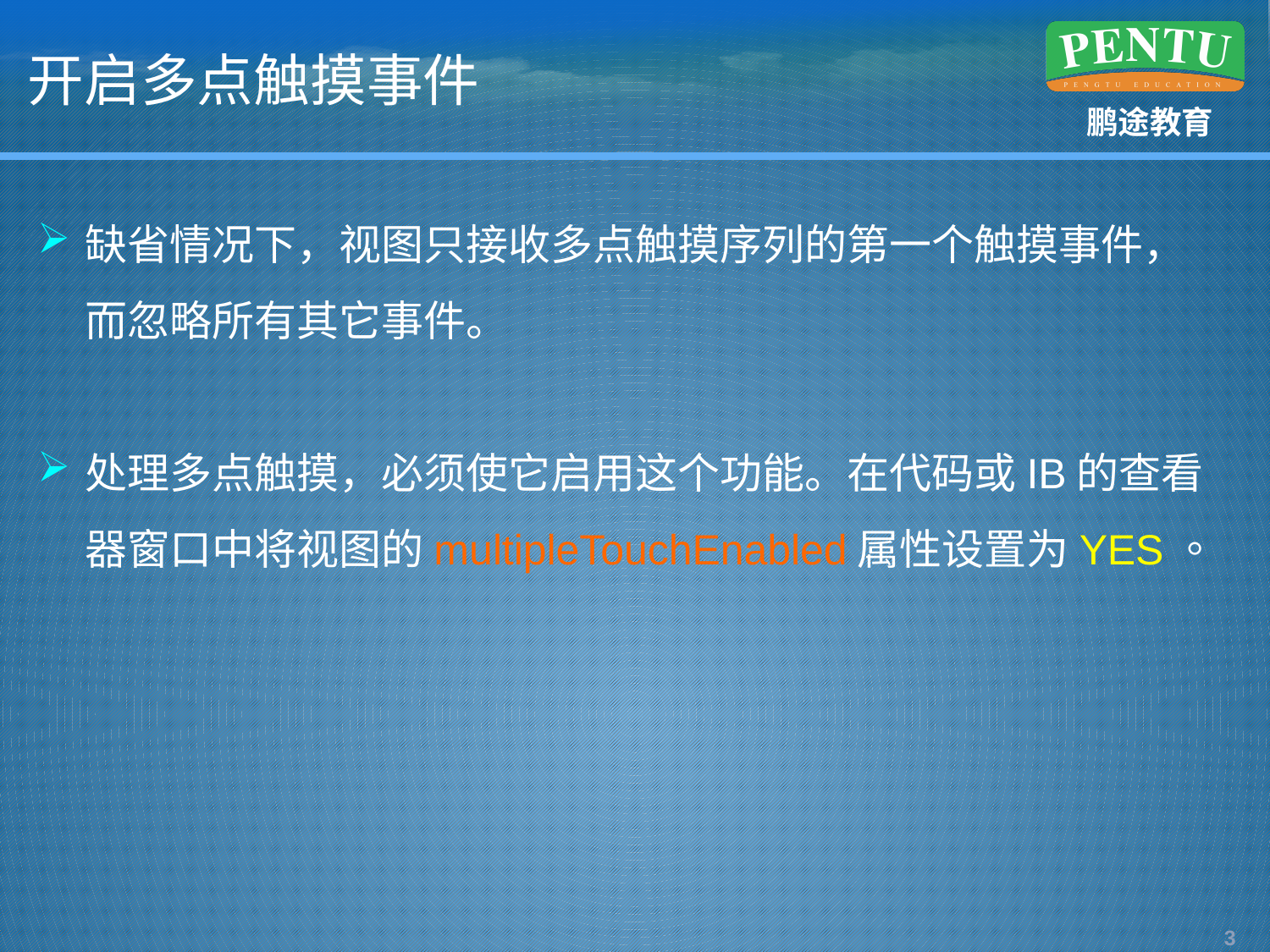

# 开启多点触摸事件
缺省情况下，视图只接收多点触摸序列的第一个触摸事件，而忽略所有其它事件。

处理多点触摸，必须使它启用这个功能。在代码或IB的查看器窗口中将视图的multipleTouchEnabled属性设置为YES。
3